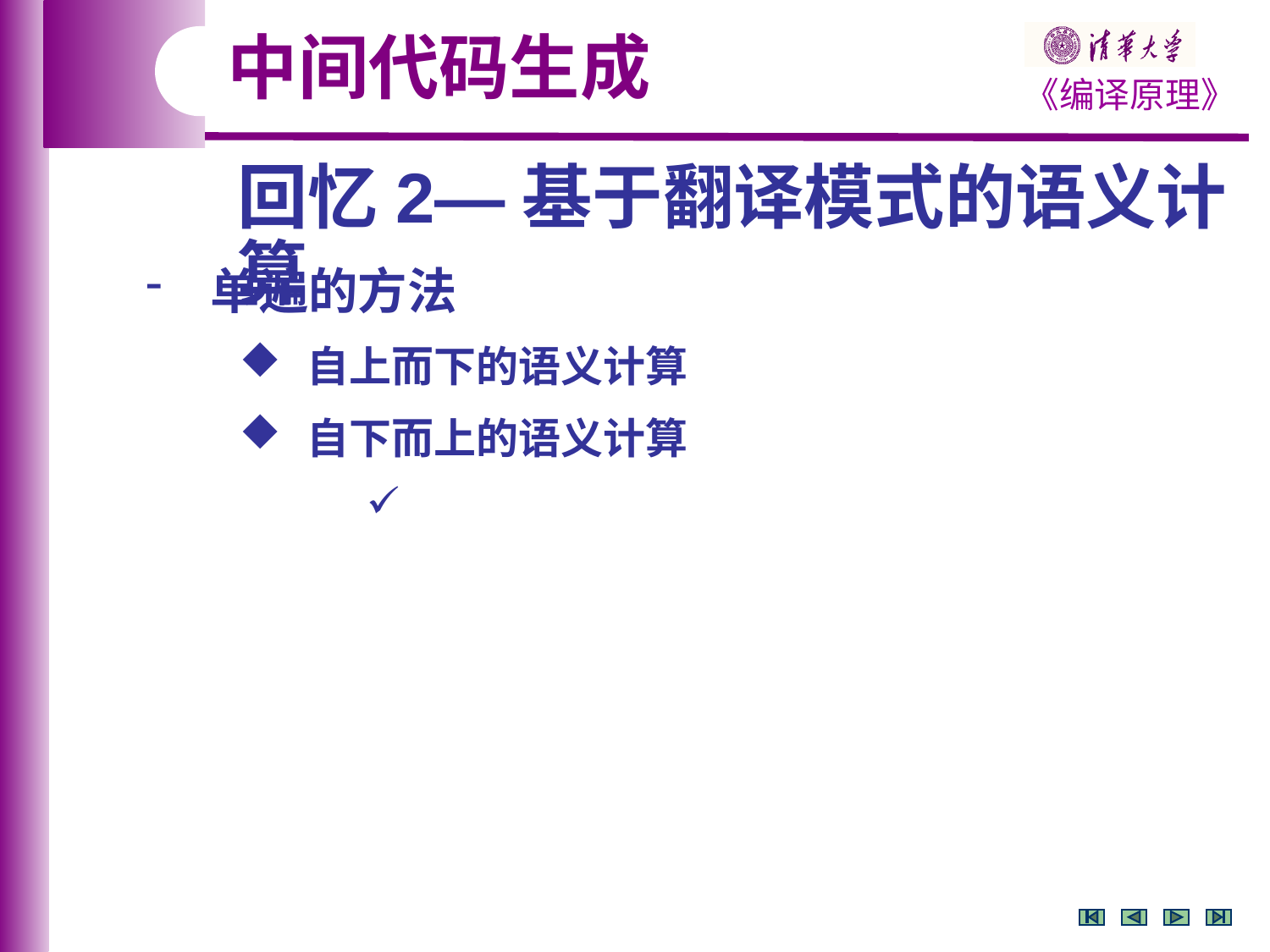

中间代码生成
回忆2—基于翻译模式的语义计算

  单遍的方法

 自上而下的语义计算

 自下而上的语义计算